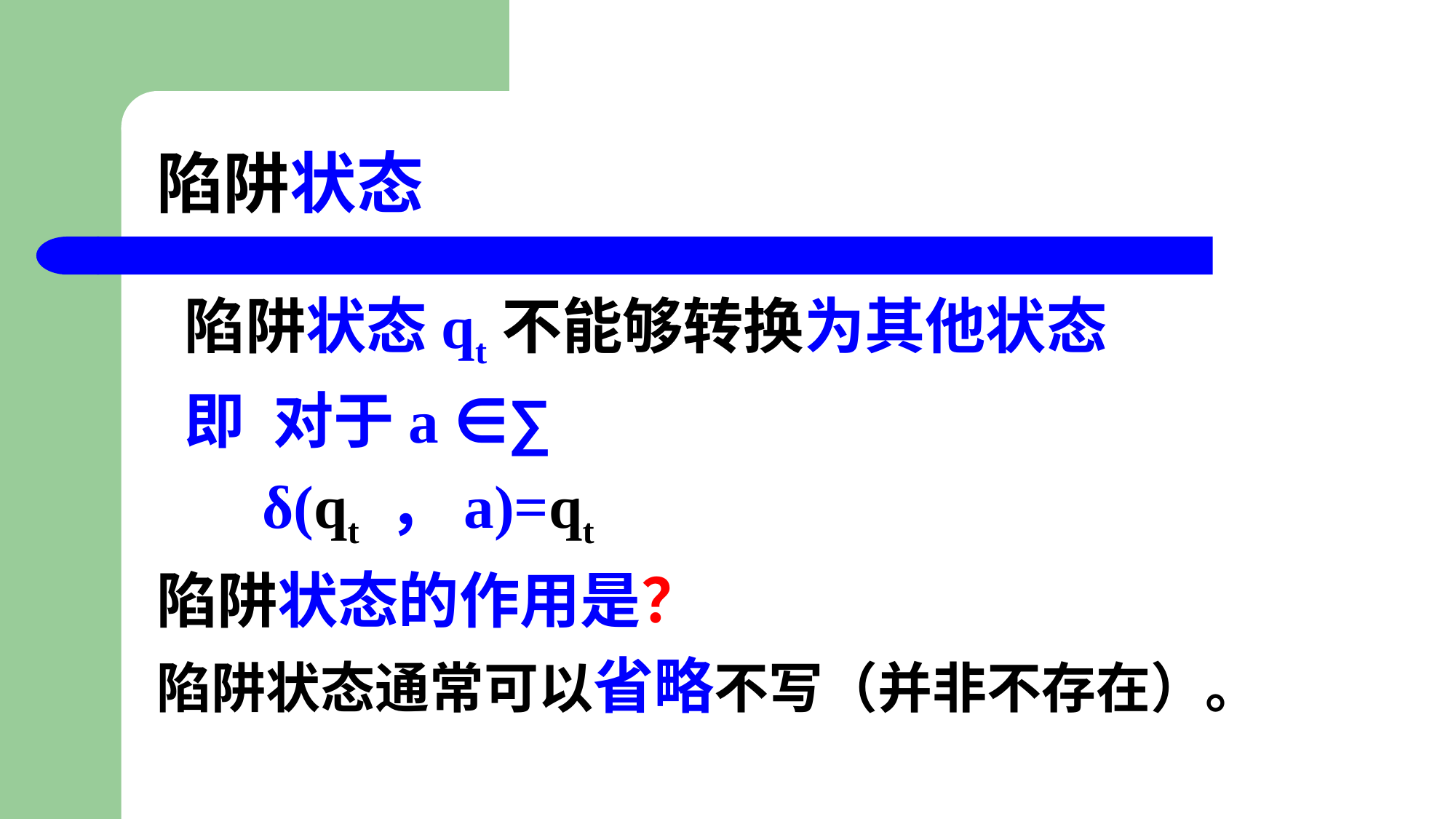

# 陷阱状态
 陷阱状态qt不能够转换为其他状态
 即  对于a ∈∑
       δ(qt ，a)=qt
陷阱状态的作用是？
陷阱状态通常可以省略不写（并非不存在）。